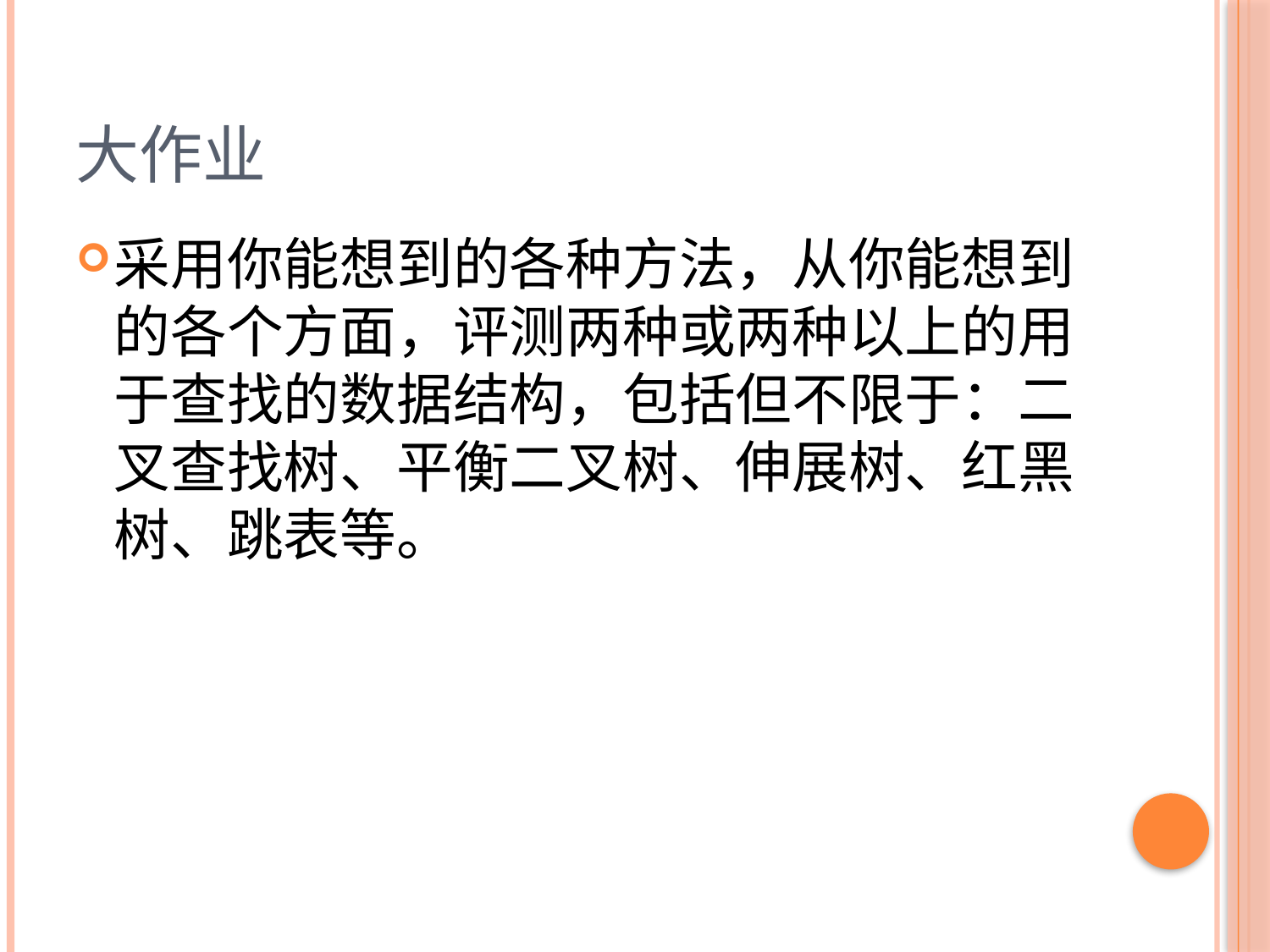

# 大作业
采用你能想到的各种方法，从你能想到的各个方面，评测两种或两种以上的用于查找的数据结构，包括但不限于：二叉查找树、平衡二叉树、伸展树、红黑树、跳表等。